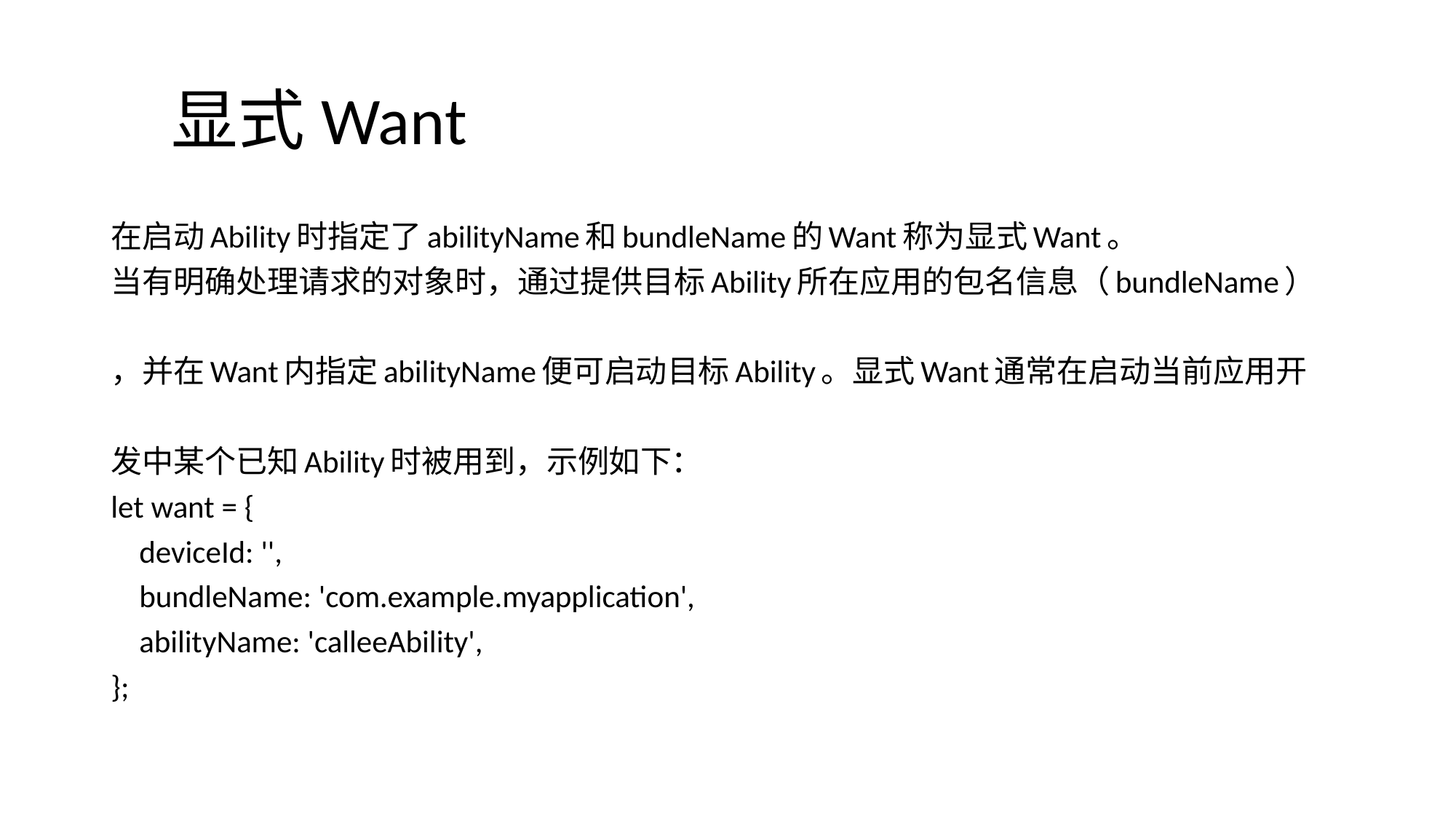

# 显式Want
在启动Ability时指定了abilityName和bundleName的Want称为显式Want。
当有明确处理请求的对象时，通过提供目标Ability所在应用的包名信息（bundleName）

，并在Want内指定abilityName便可启动目标Ability。显式Want通常在启动当前应用开

发中某个已知Ability时被用到，示例如下：
let want = {
    deviceId: '',
    bundleName: 'com.example.myapplication',
    abilityName: 'calleeAbility',
};